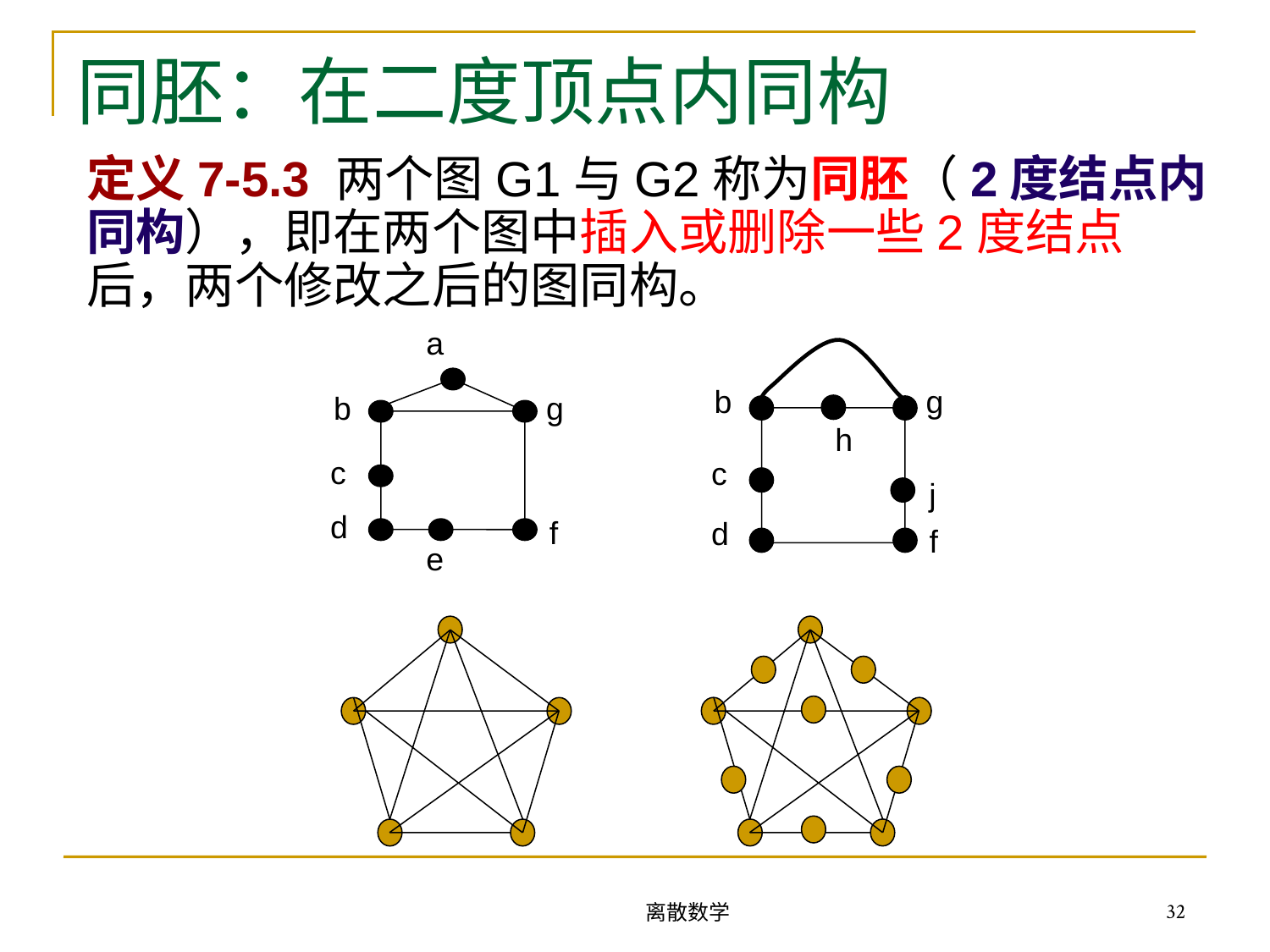

# 同胚：在二度顶点内同构
定义7-5.3 两个图G1与G2称为同胚（2度结点内同构），即在两个图中插入或删除一些2度结点后，两个修改之后的图同构。
a

b
g

c

d
f

e

b
g

h
c

j

d
f

离散数学
32